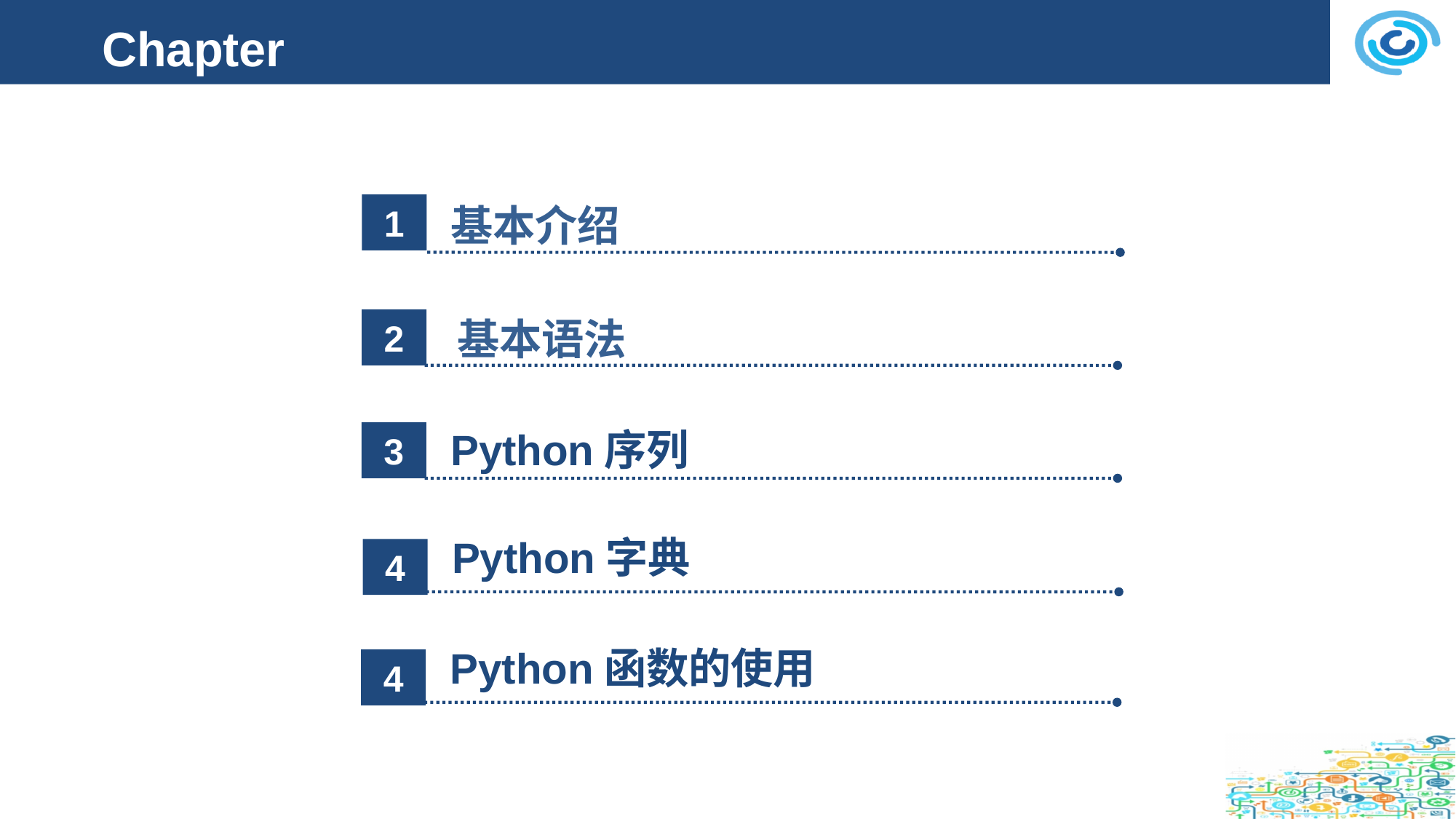

# Chapter
基本介绍
1

 基本语法
2

Python序列
3

Python字典
4

Python函数的使用
4